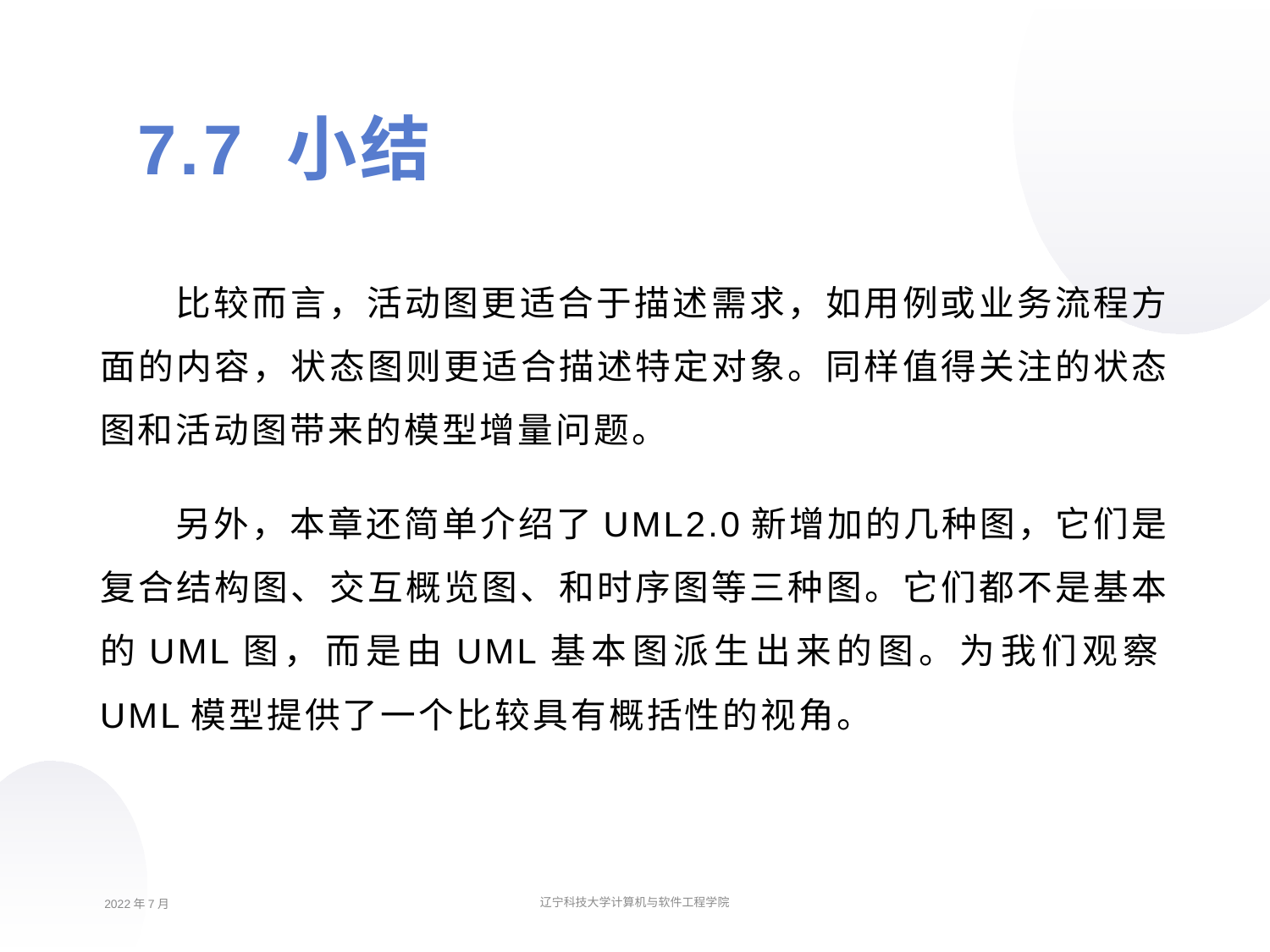

7.7 小结
比较而言，活动图更适合于描述需求，如用例或业务流程方面的内容，状态图则更适合描述特定对象。同样值得关注的状态图和活动图带来的模型增量问题。
另外，本章还简单介绍了UML2.0新增加的几种图，它们是复合结构图、交互概览图、和时序图等三种图。它们都不是基本的UML图，而是由UML基本图派生出来的图。为我们观察UML模型提供了一个比较具有概括性的视角。

2022年7月
辽宁科技大学计算机与软件工程学院
142